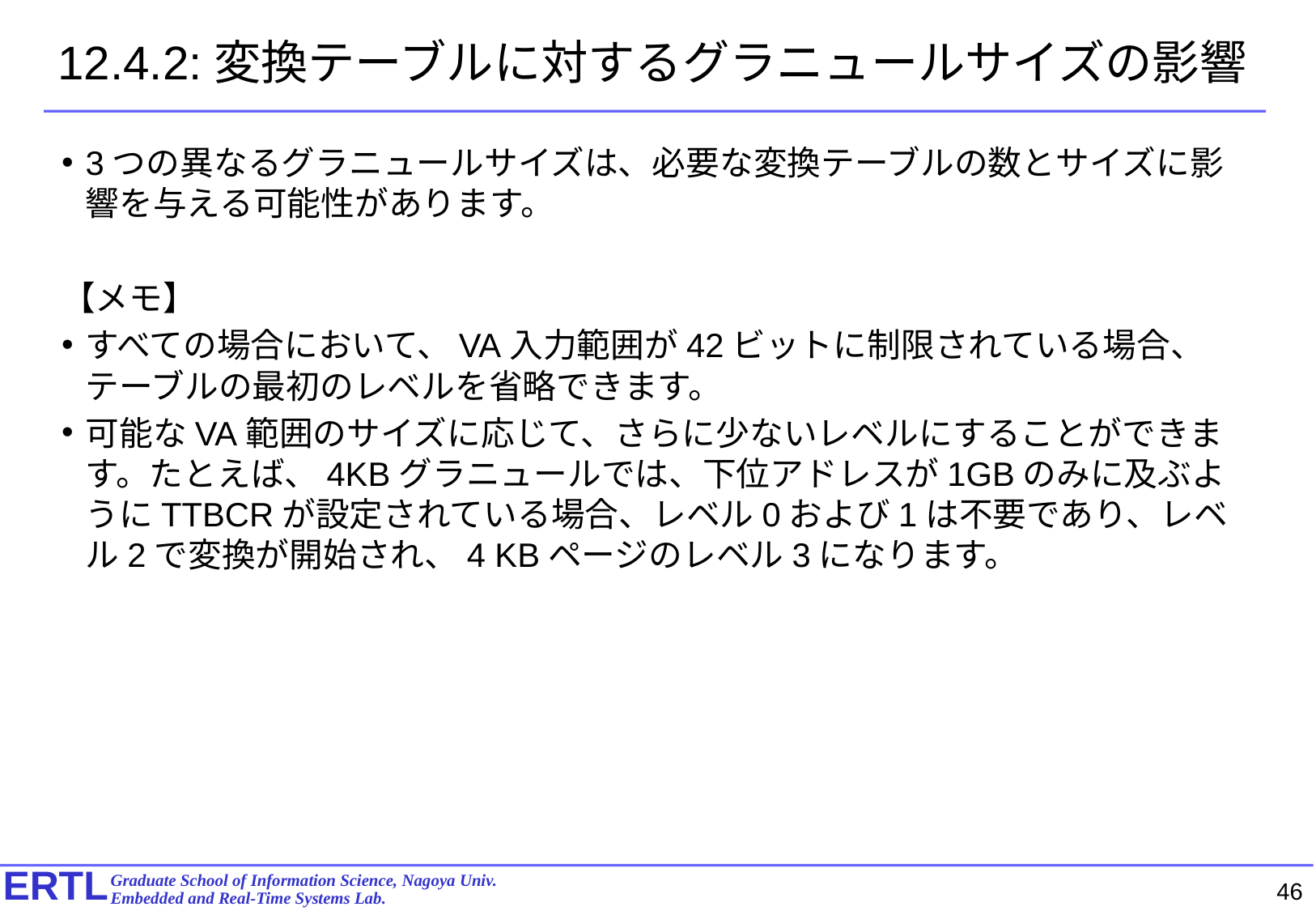

# 12.4.2:変換テーブルに対するグラニュールサイズの影響
3つの異なるグラニュールサイズは、必要な変換テーブルの数とサイズに影響を与える可能性があります。

【メモ】
すべての場合において、VA入力範囲が42ビットに制限されている場合、テーブルの最初のレベルを省略できます。
可能なVA範囲のサイズに応じて、さらに少ないレベルにすることができます。たとえば、4KBグラニュールでは、下位アドレスが1GBのみに及ぶようにTTBCRが設定されている場合、レベル0および1は不要であり、レベル2で変換が開始され、4 KBページのレベル3になります。

46